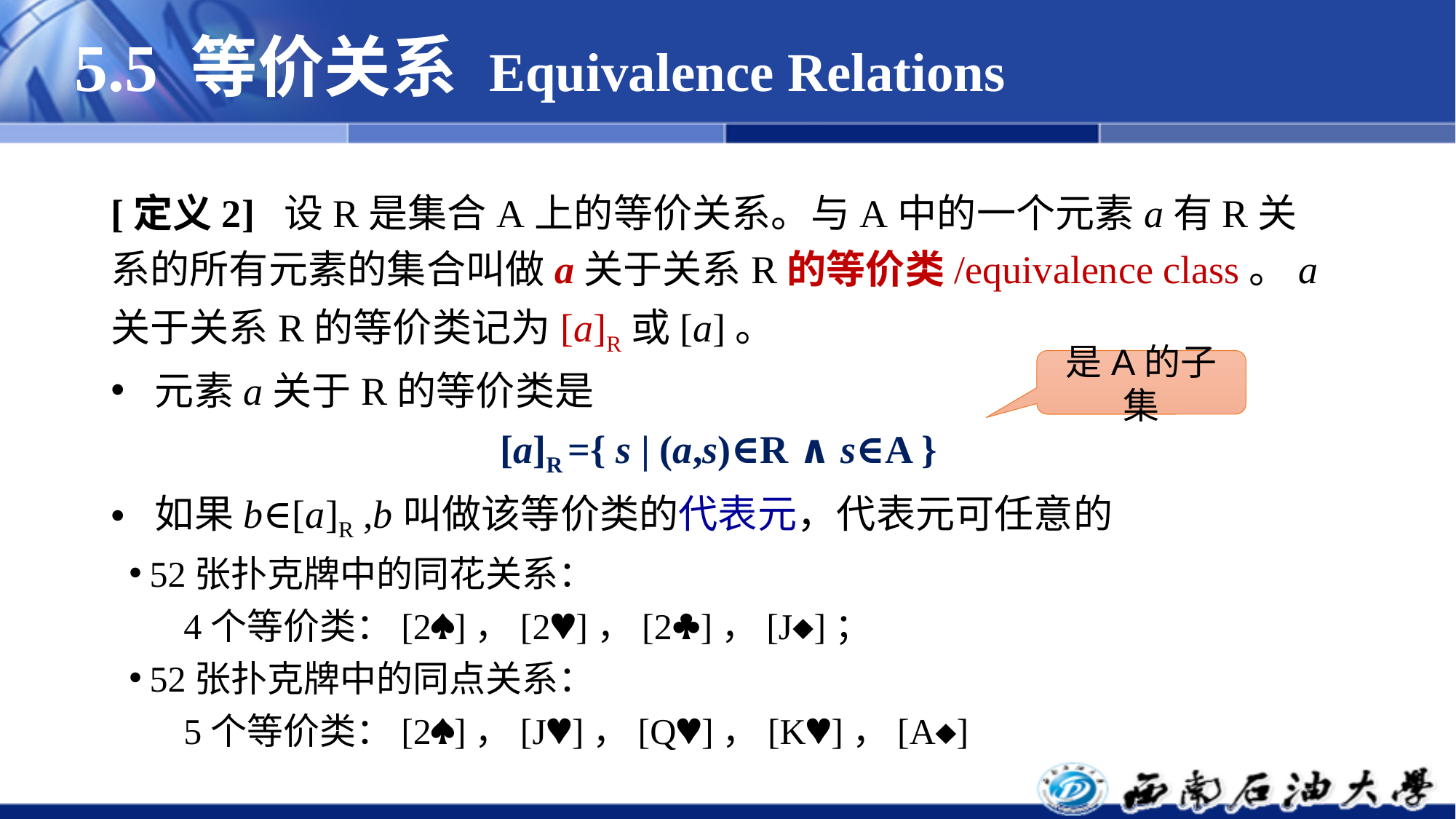

# 5.5 等价关系 Equivalence Relations
[定义2]  设R是集合A上的等价关系。与A中的一个元素a有R关系的所有元素的集合叫做a关于关系R的等价类/equivalence class。a关于关系R的等价类记为[a]R或[a]。
 元素a关于R的等价类是
[a]R ={ s | (a,s)∈R ∧ s∈A }
 如果b∈[a]R ,b叫做该等价类的代表元，代表元可任意的
是A的子集
52张扑克牌中的同花关系：
4个等价类：[2♠]，[2♥]，[2♣]，[J♦]；
52张扑克牌中的同点关系：
5个等价类：[2♠]，[J♥]，[Q♥]，[K♥]，[A♦]